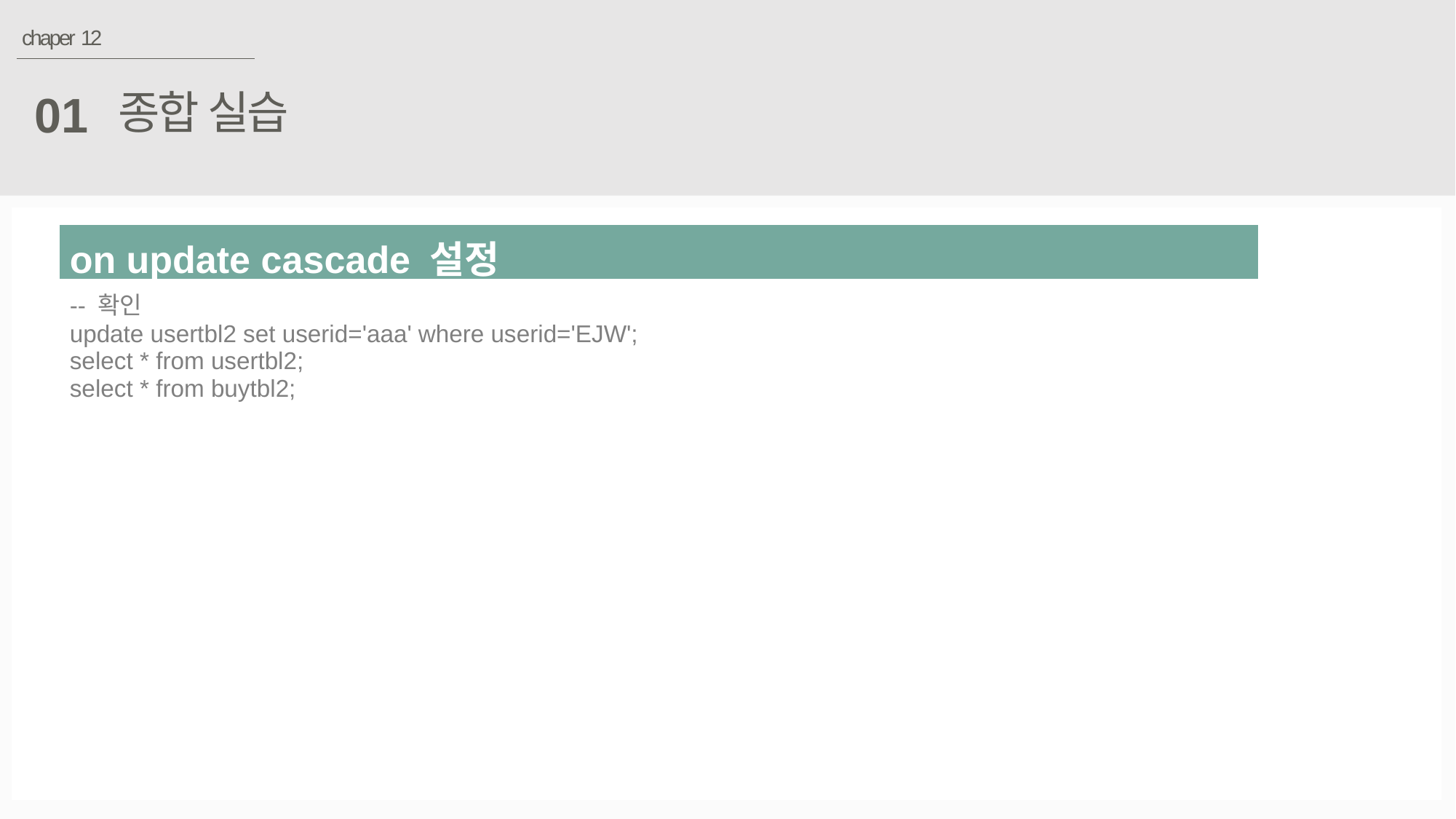

chaper  12
종합 실습
01

| on update cascade 설정 |
| --- |
| -- 확인 update usertbl2 set userid='aaa' where userid='EJW'; select \* from usertbl2; select \* from buytbl2; |